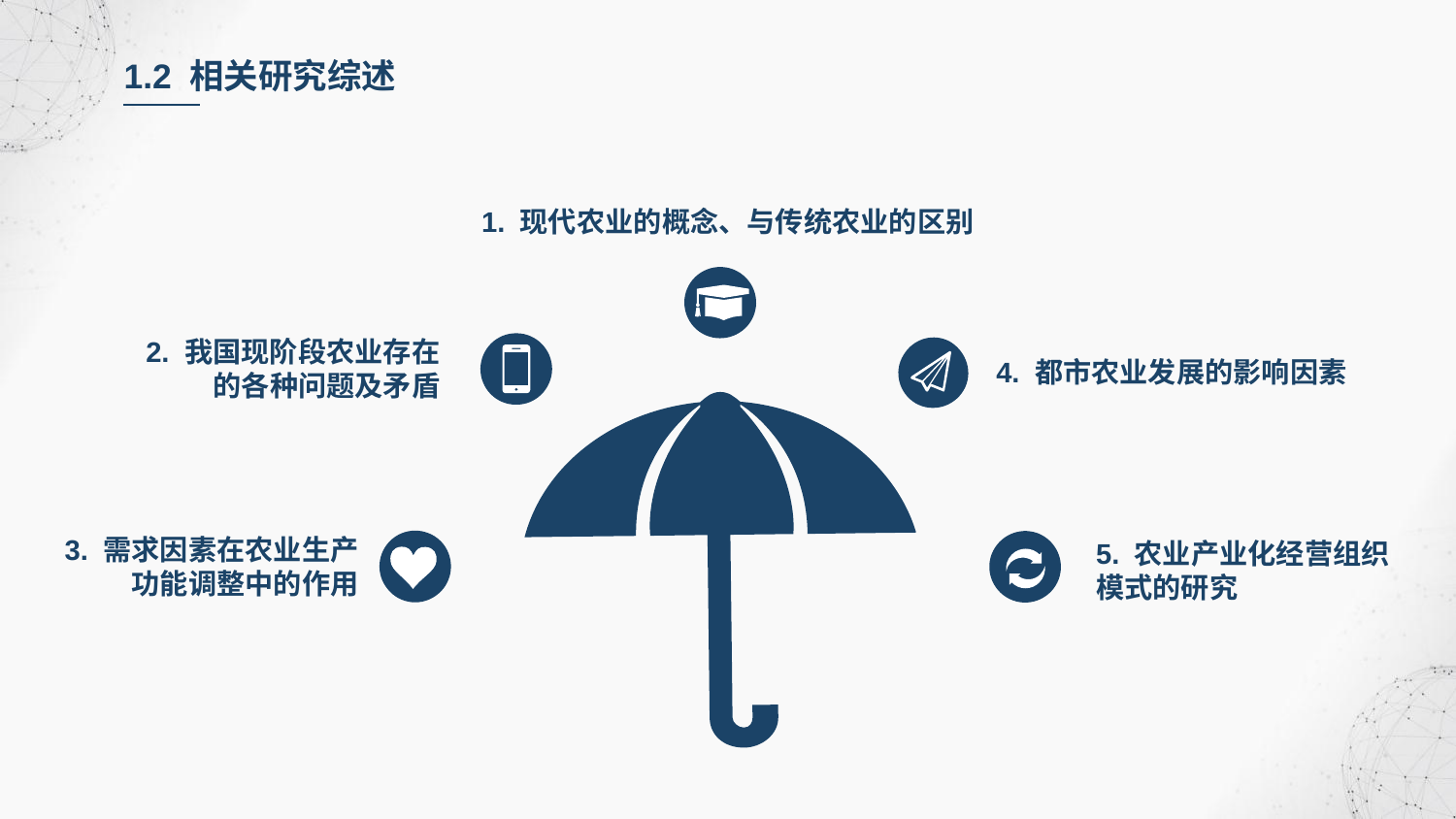

1.2 相关研究综述
1. 现代农业的概念、与传统农业的区别

2. 我国现阶段农业存在
的各种问题及矛盾

4. 都市农业发展的影响因素

3. 需求因素在农业生产
功能调整中的作用

5. 农业产业化经营组织
模式的研究